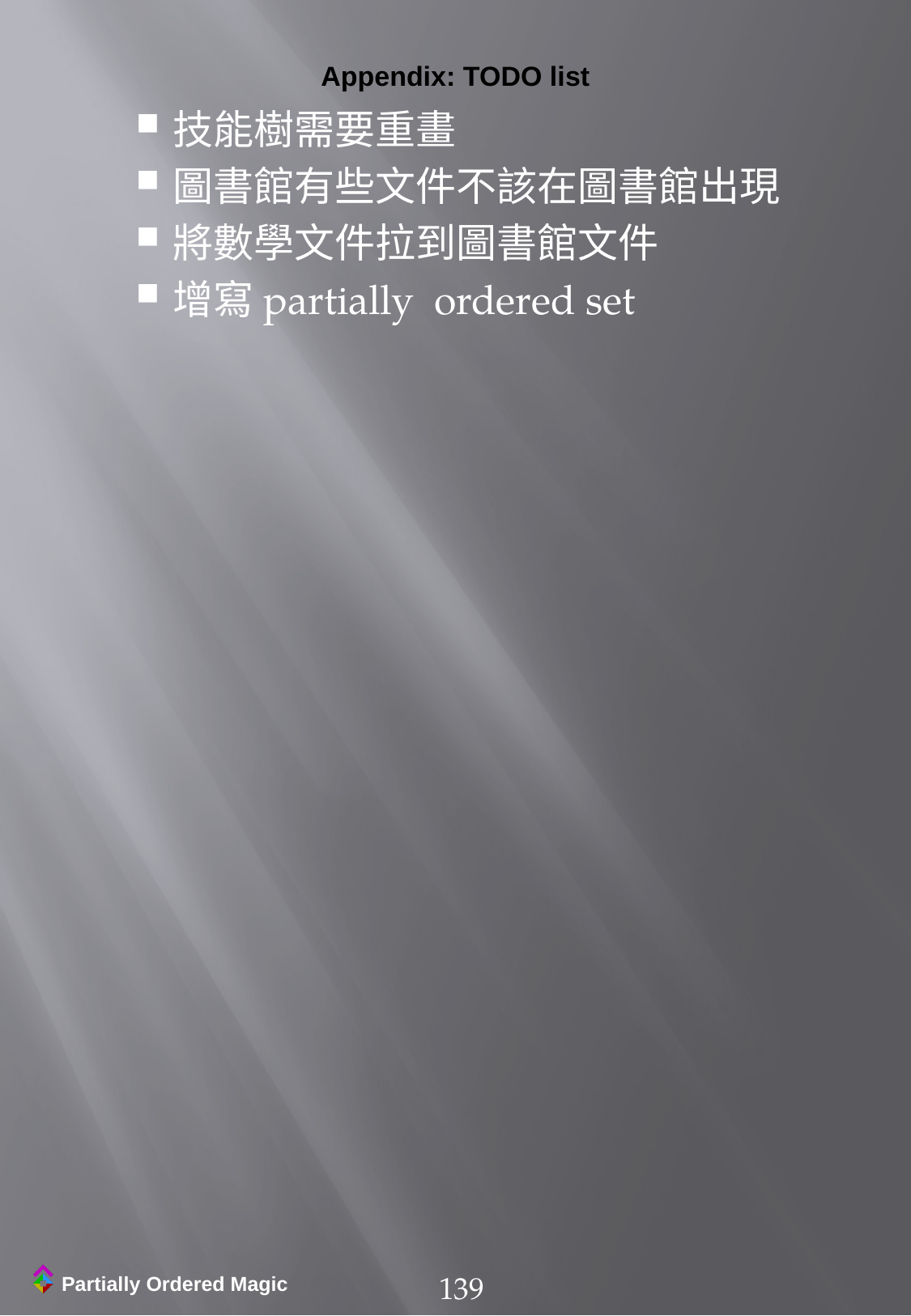

# Appendix: TODO list
技能樹需要重畫
圖書館有些文件不該在圖書館出現
將數學文件拉到圖書館文件
增寫partially  ordered set